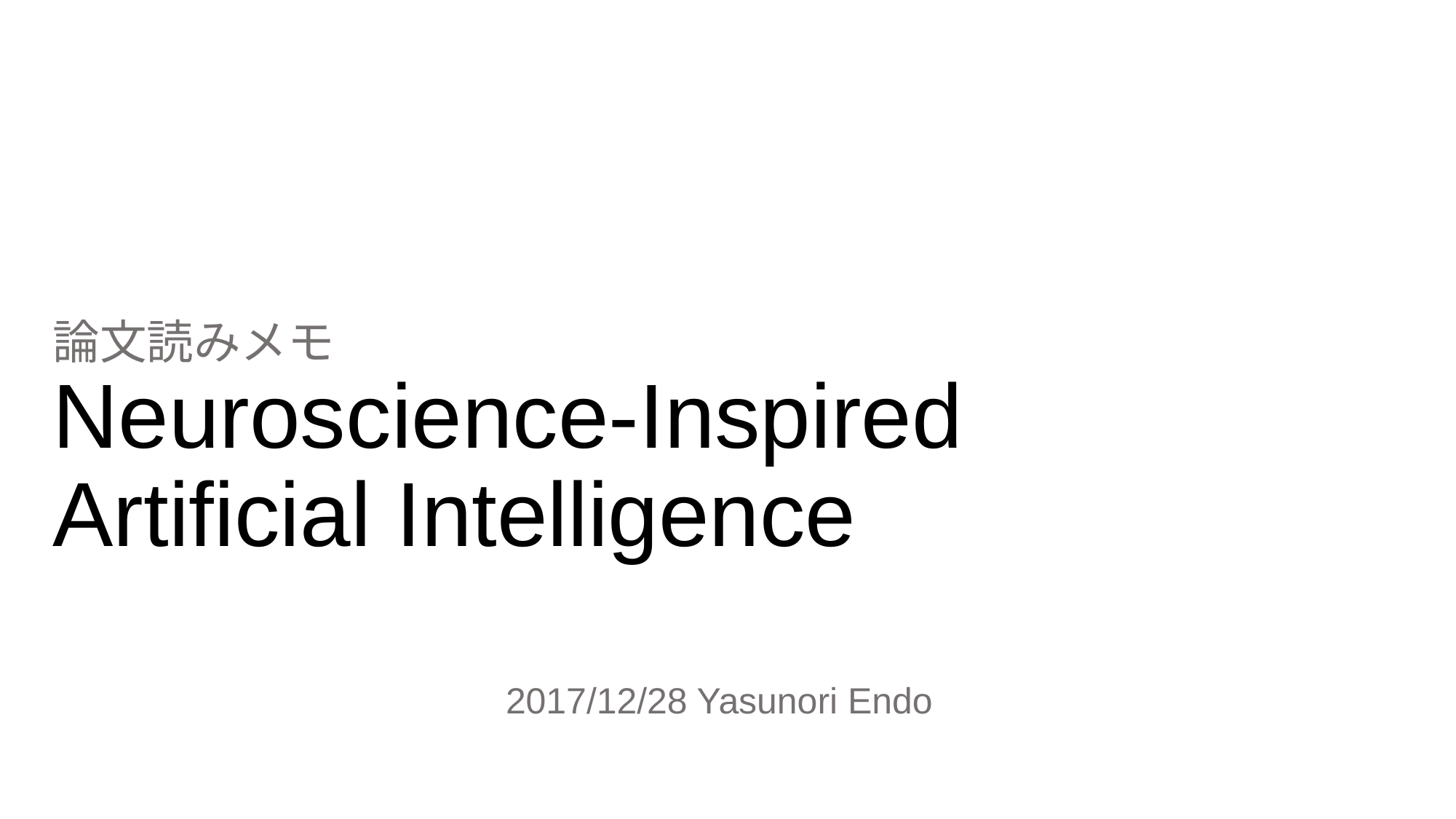

# 論文読みメモ Neuroscience-Inspired Artificial Intelligence
2017/12/28 Yasunori Endo